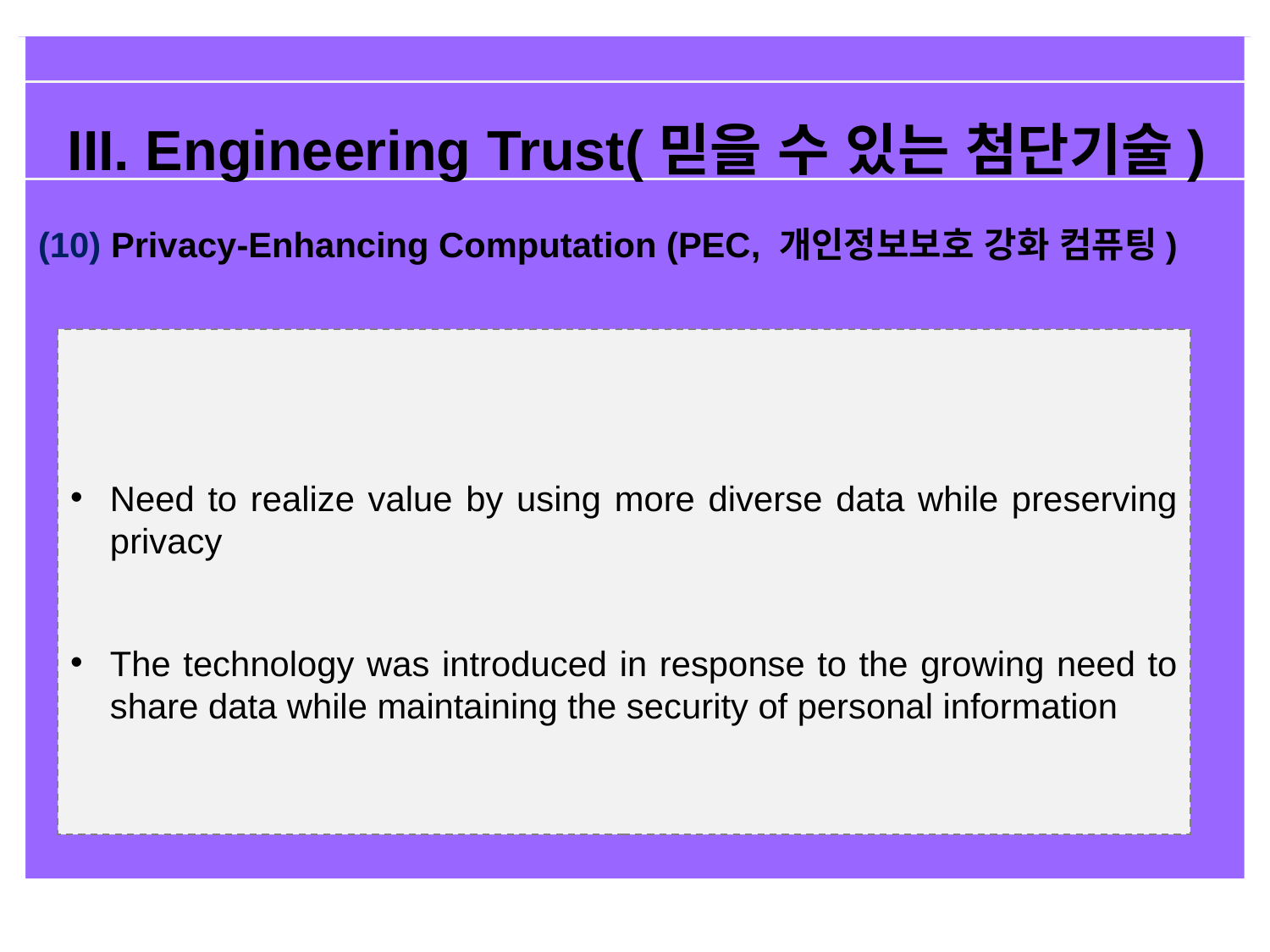

III. Engineering Trust(믿을 수 있는 첨단기술)
(10) Privacy-Enhancing Computation (PEC, 개인정보보호 강화 컴퓨팅)

Need to realize value by using more diverse data while preserving privacy

The technology was introduced in response to the growing need to share data while maintaining the security of personal information